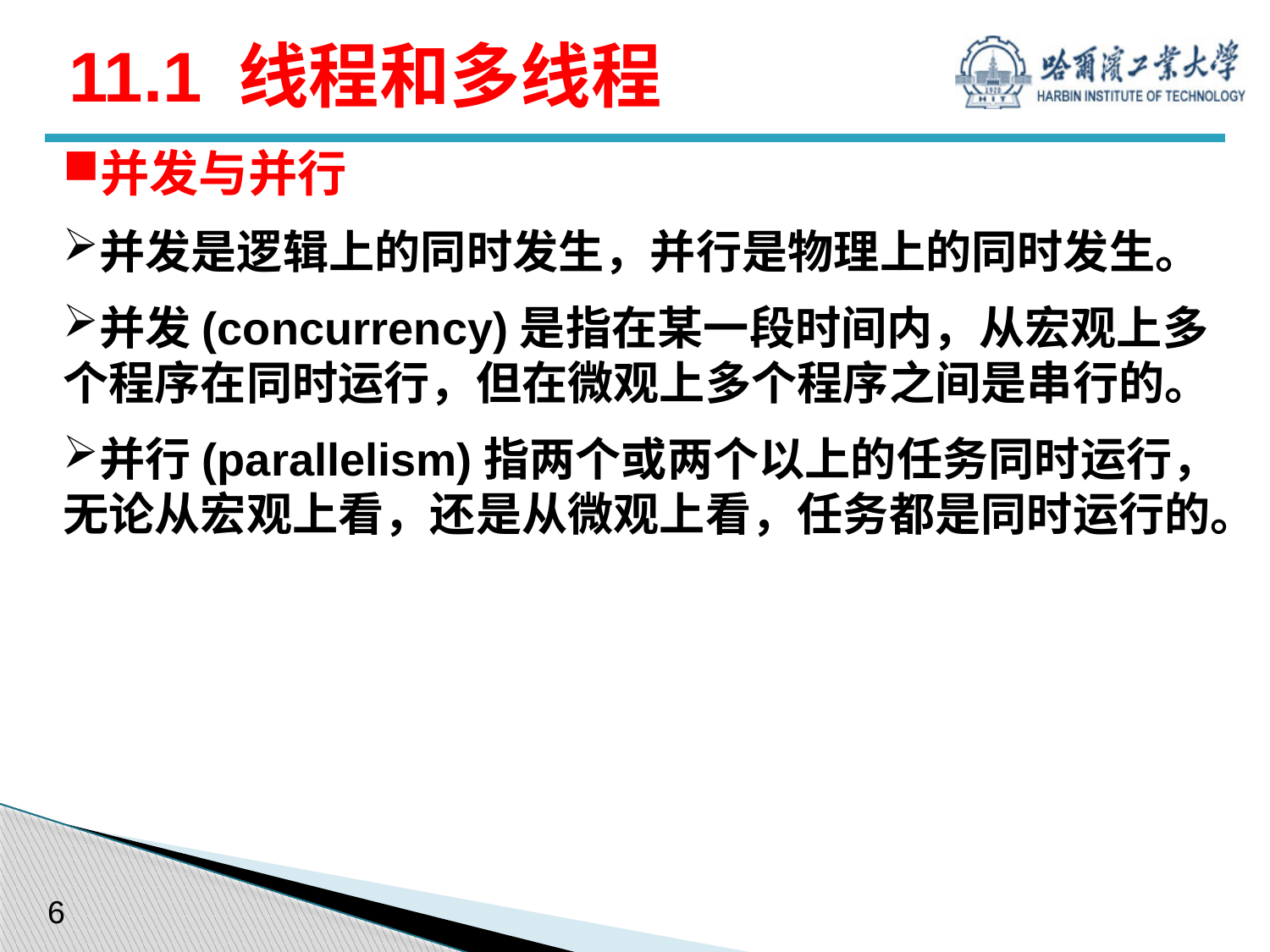

# 11.1 线程和多线程
并发与并行
并发是逻辑上的同时发生，并行是物理上的同时发生。
并发(concurrency)是指在某一段时间内，从宏观上多个程序在同时运行，但在微观上多个程序之间是串行的。
并行(parallelism)指两个或两个以上的任务同时运行，无论从宏观上看，还是从微观上看，任务都是同时运行的。